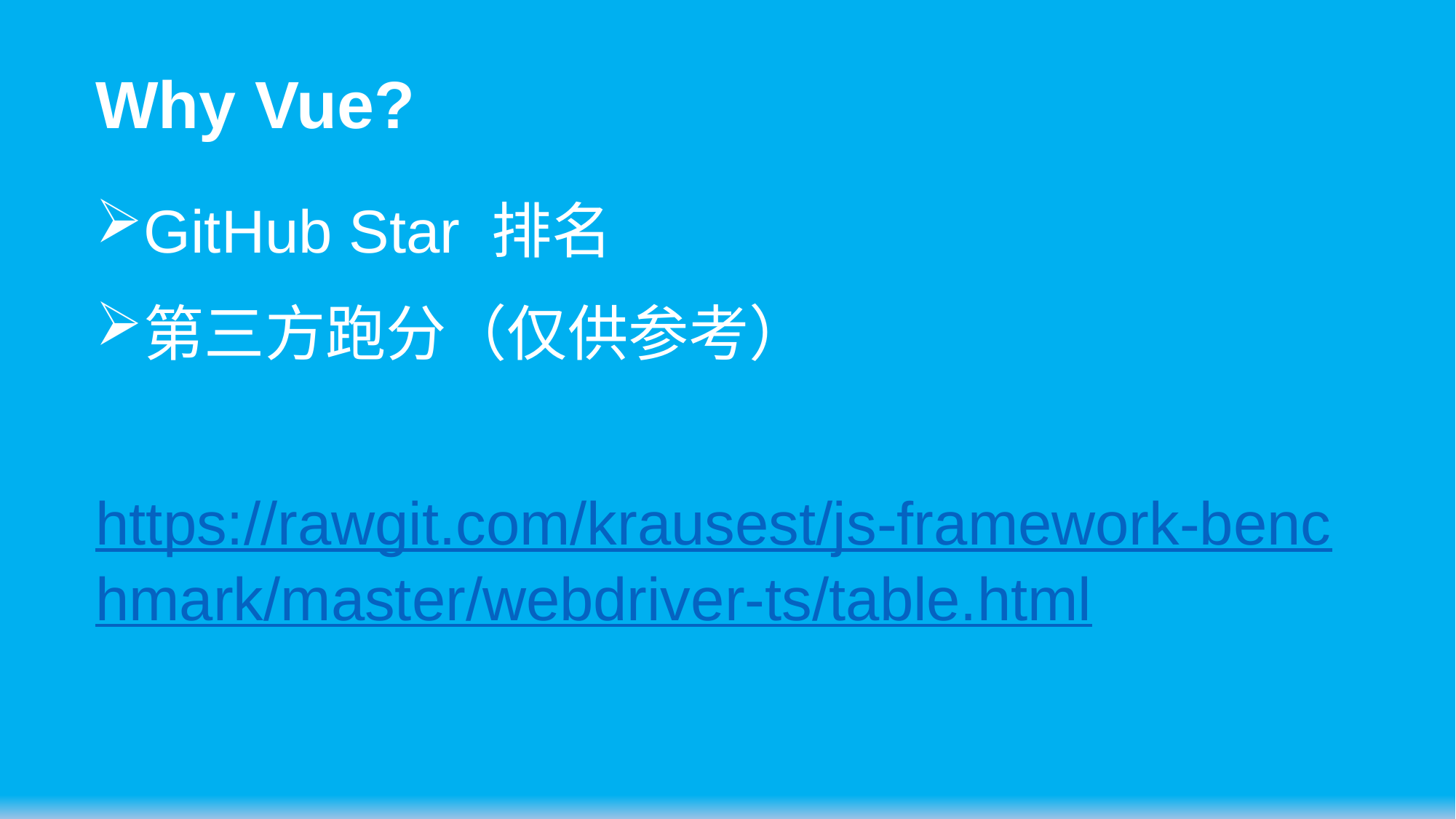

# Why Vue?
GitHub Star 排名
第三方跑分（仅供参考）
 https://rawgit.com/krausest/js-framework-benchmark/master/webdriver-ts/table.html